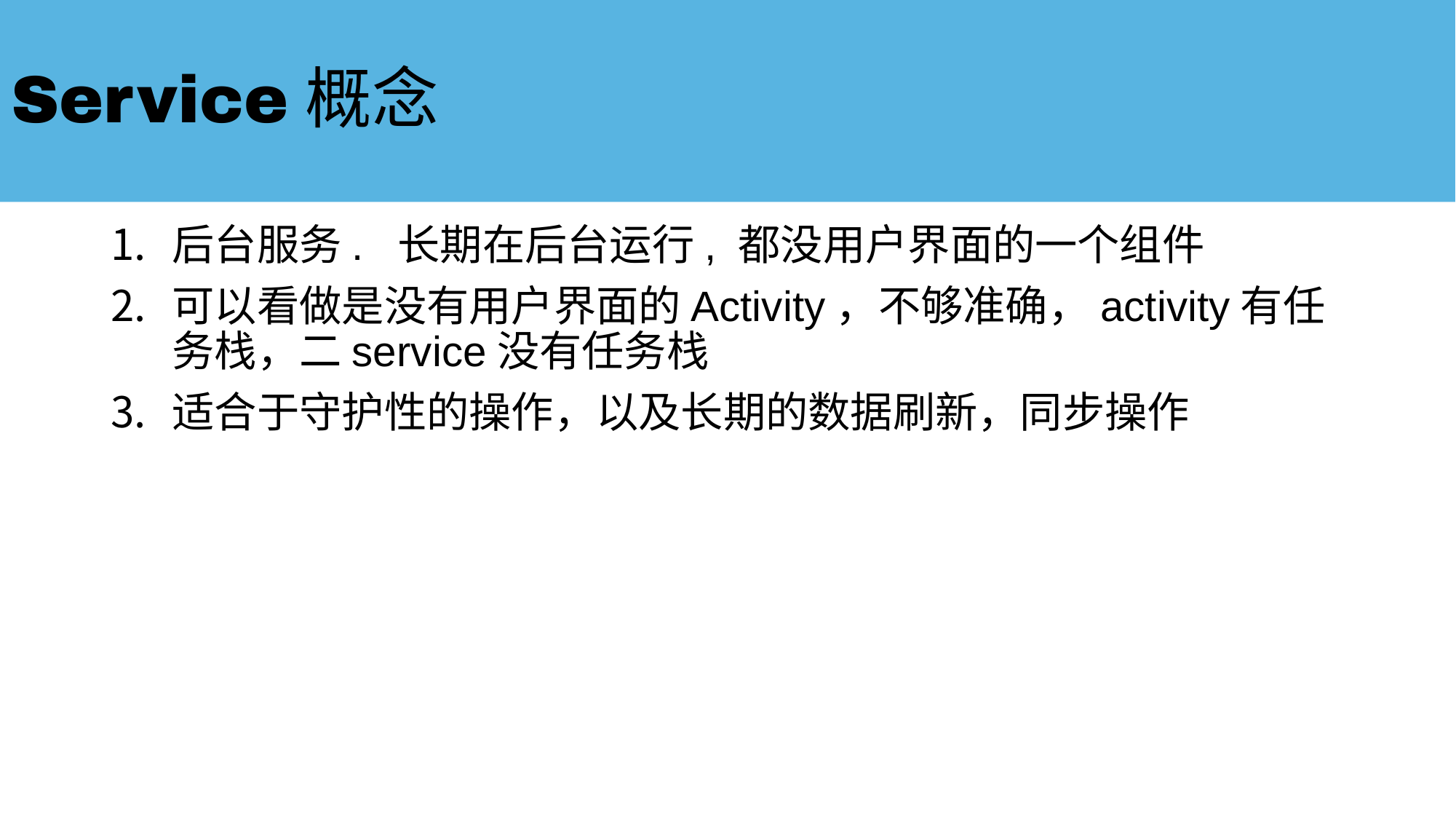

# Service概念
后台服务.  长期在后台运行, 都没用户界面的一个组件
可以看做是没有用户界面的Activity，不够准确，activity有任务栈，二service没有任务栈
适合于守护性的操作，以及长期的数据刷新，同步操作